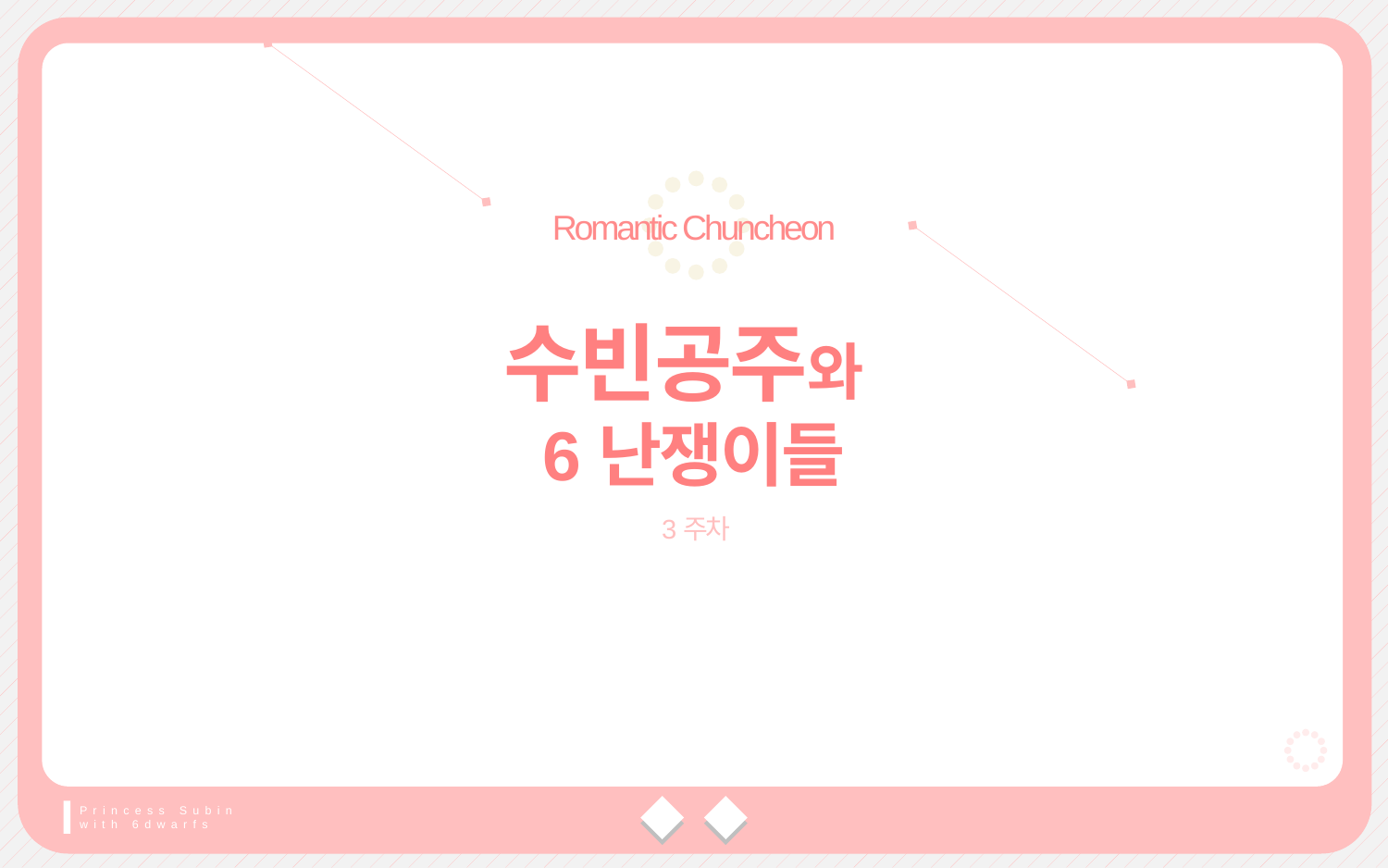

Romantic Chuncheon
수빈공주와
6난쟁이들
3주차
1

Princess Subin with 6dwarfs